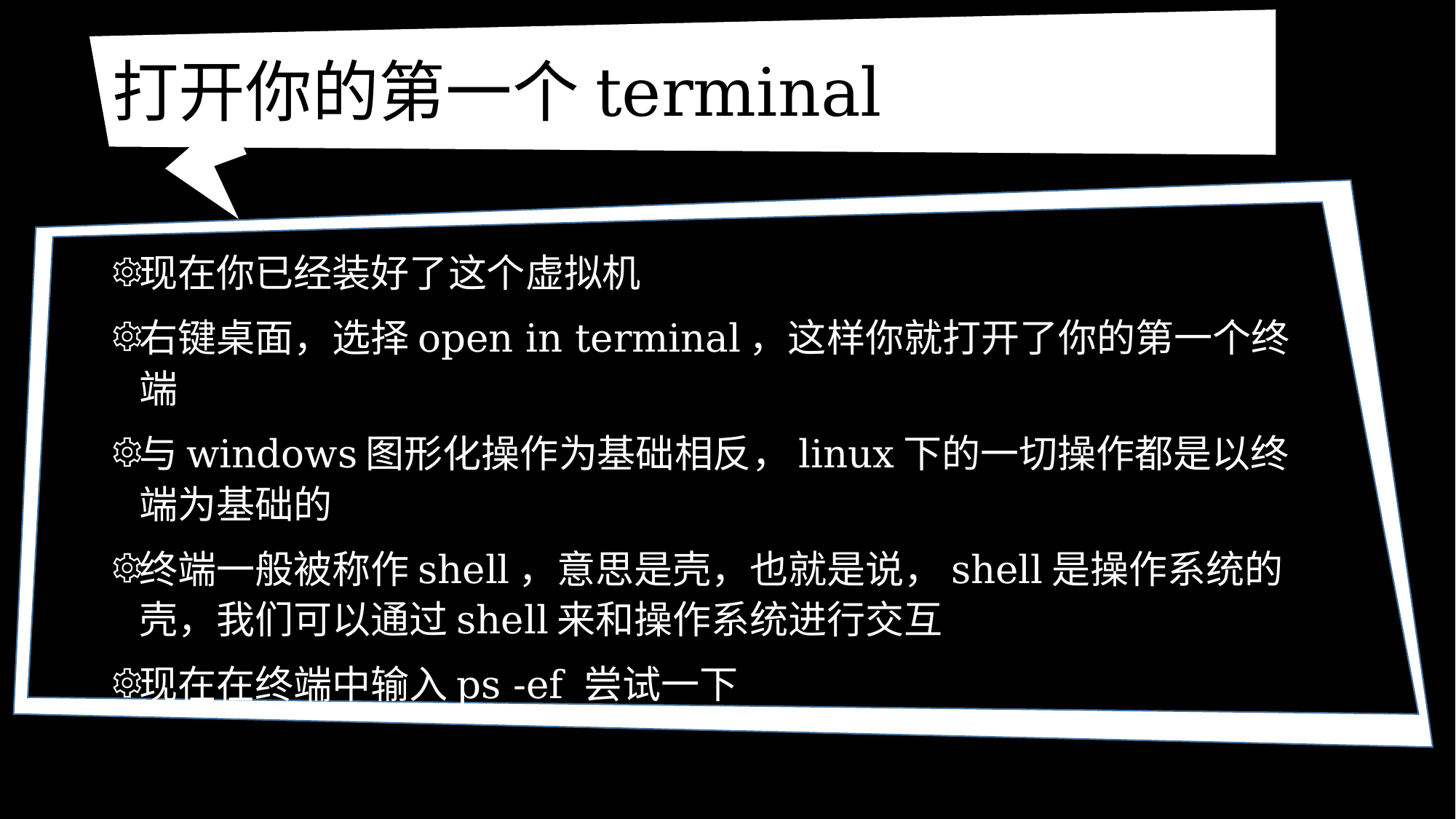

# 打开你的第一个terminal
现在你已经装好了这个虚拟机
右键桌面，选择open in terminal，这样你就打开了你的第一个终端
与windows图形化操作为基础相反，linux下的一切操作都是以终端为基础的
终端一般被称作shell，意思是壳，也就是说，shell是操作系统的壳，我们可以通过shell来和操作系统进行交互
现在在终端中输入ps -ef 尝试一下